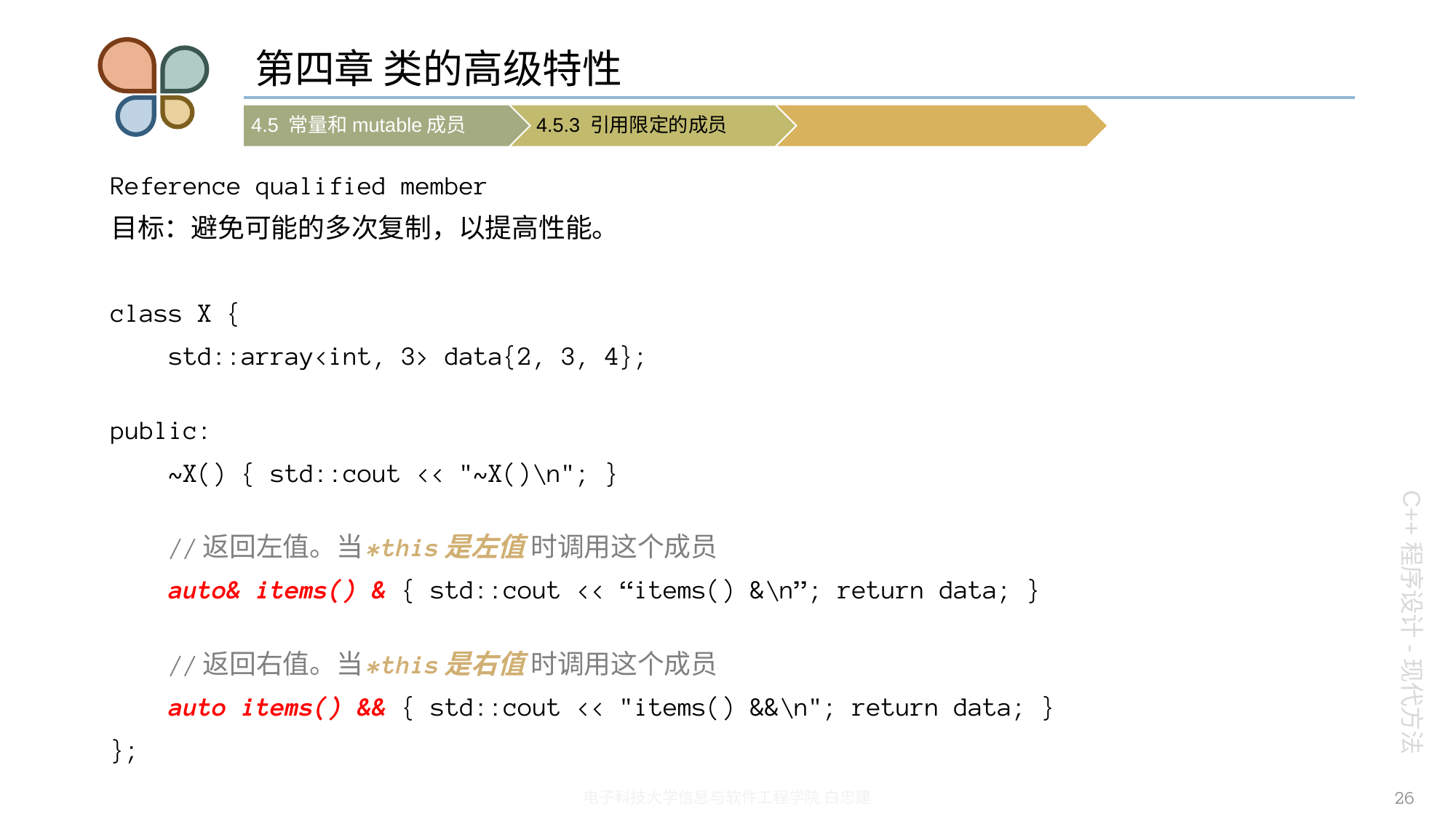

# 第四章 类的高级特性
4.5 常量和mutable成员
4.5.3 引用限定的成员

Reference qualified member
目标：避免可能的多次复制，以提高性能。

class X {
    std::array<int, 3> data{2, 3, 4};
public:
    ~X() { std::cout << "~X()\n"; }
    //返回左值。当*this是左值 时调用这个成员
    auto& items() & { std::cout << “items() &\n”; return data; }
    //返回右值。当*this是右值 时调用这个成员
    auto items() && { std::cout << "items() &&\n"; return data; }
};
26